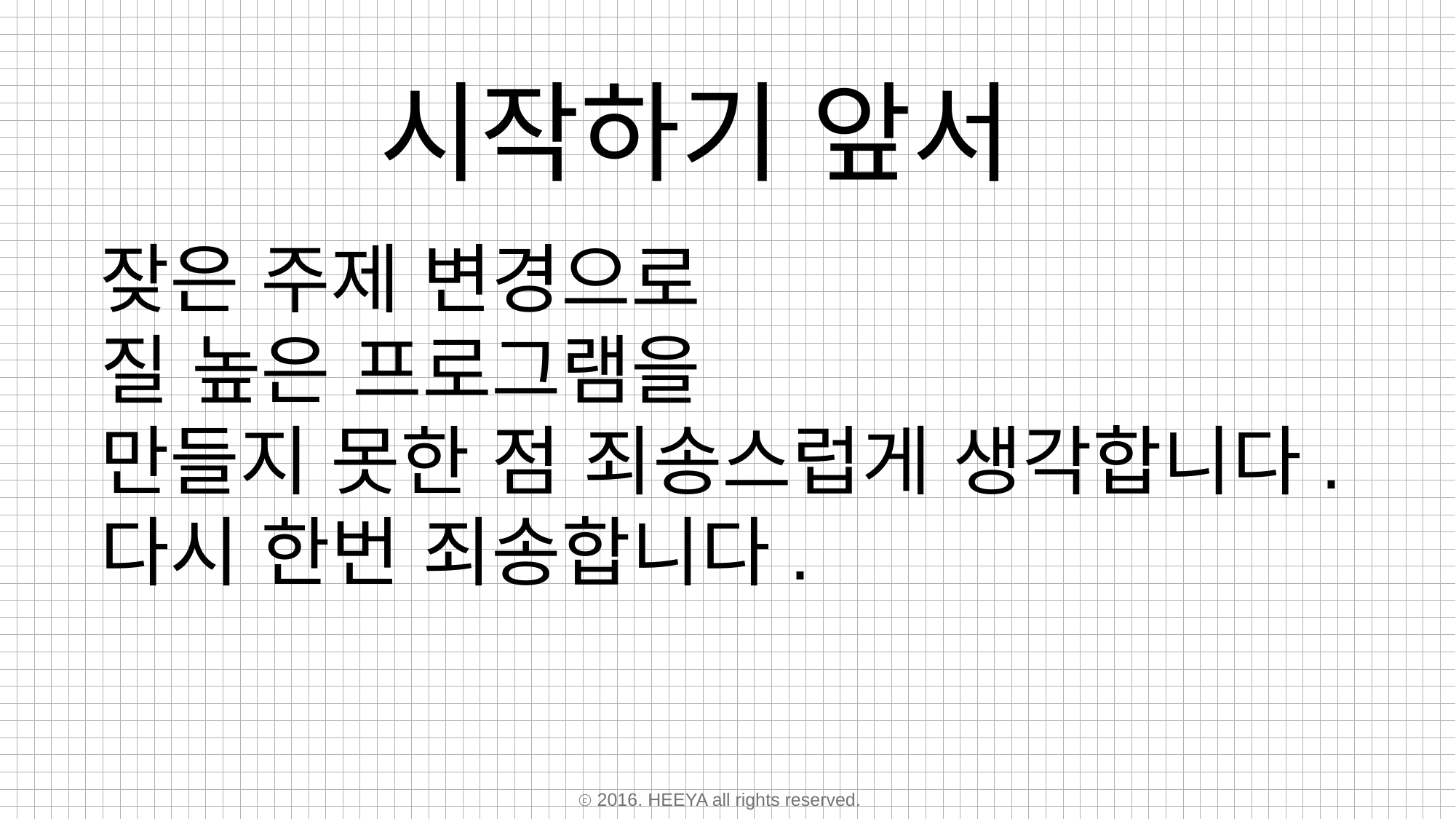

시작하기 앞서
잦은 주제 변경으로
질 높은 프로그램을
만들지 못한 점 죄송스럽게 생각합니다.
다시 한번 죄송합니다.